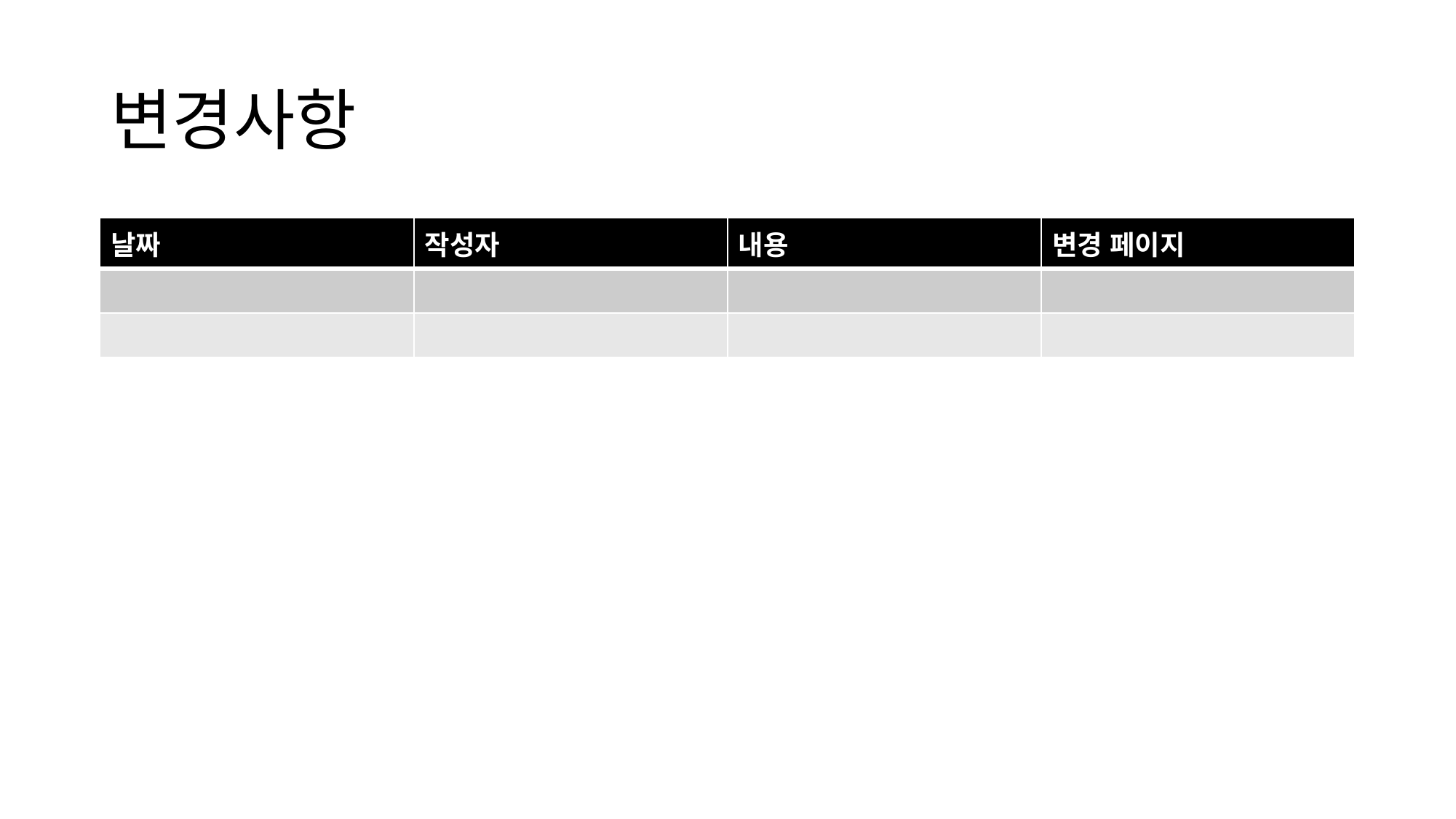

# 변경사항
| 날짜 | 작성자 | 내용 | 변경 페이지 |
| --- | --- | --- | --- |
|  |  |  |  |
|  |  |  |  |